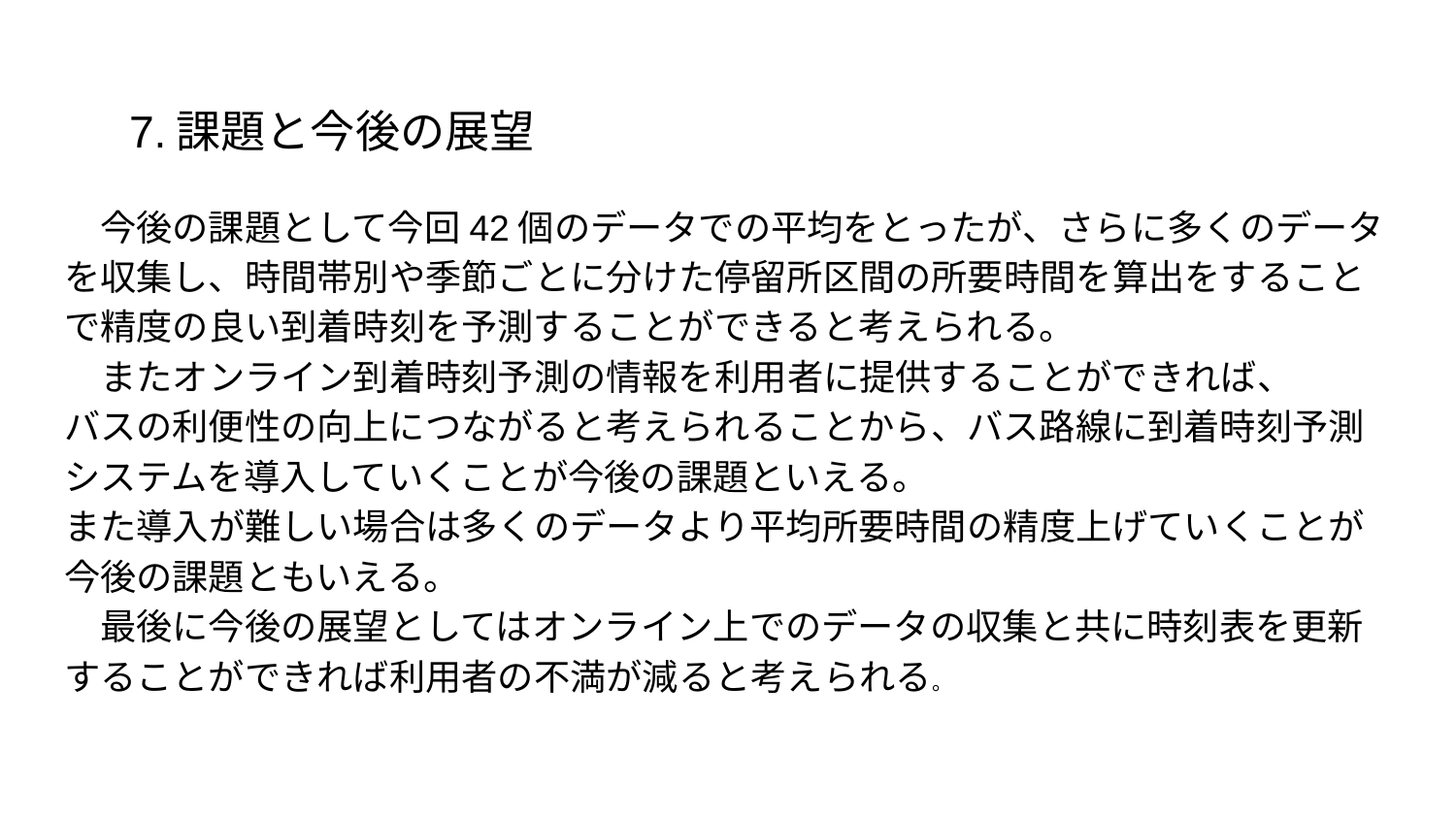

# 7.課題と今後の展望
　今後の課題として今回42個のデータでの平均をとったが、さらに多くのデータ
を収集し、時間帯別や季節ごとに分けた停留所区間の所要時間を算出をすること
で精度の良い到着時刻を予測することができると考えられる。
　またオンライン到着時刻予測の情報を利用者に提供することができれば、
バスの利便性の向上につながると考えられることから、バス路線に到着時刻予測
システムを導入していくことが今後の課題といえる。
また導入が難しい場合は多くのデータより平均所要時間の精度上げていくことが
今後の課題ともいえる。
　最後に今後の展望としてはオンライン上でのデータの収集と共に時刻表を更新
することができれば利用者の不満が減ると考えられる。